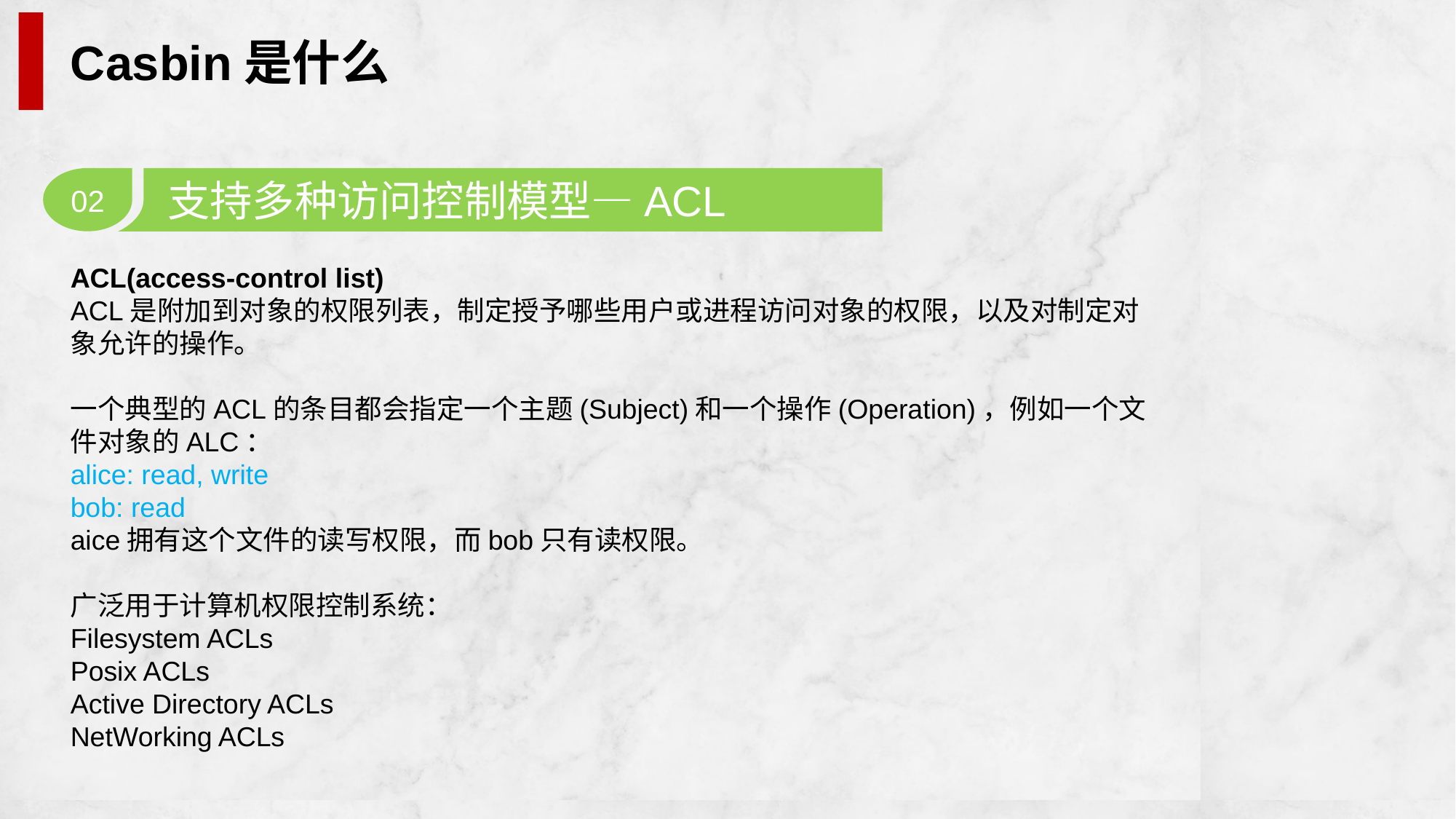

Casbin是什么
02
   支持多种访问控制模型—ACL
ACL(access-control list)
ACL是附加到对象的权限列表，制定授予哪些用户或进程访问对象的权限，以及对制定对象允许的操作。

一个典型的ACL的条目都会指定一个主题(Subject)和一个操作(Operation)，例如一个文件对象的ALC：
alice: read, write
bob: read
aice拥有这个文件的读写权限，而bob只有读权限。

广泛用于计算机权限控制系统：
Filesystem ACLs
Posix ACLs
Active Directory ACLs
NetWorking ACLs